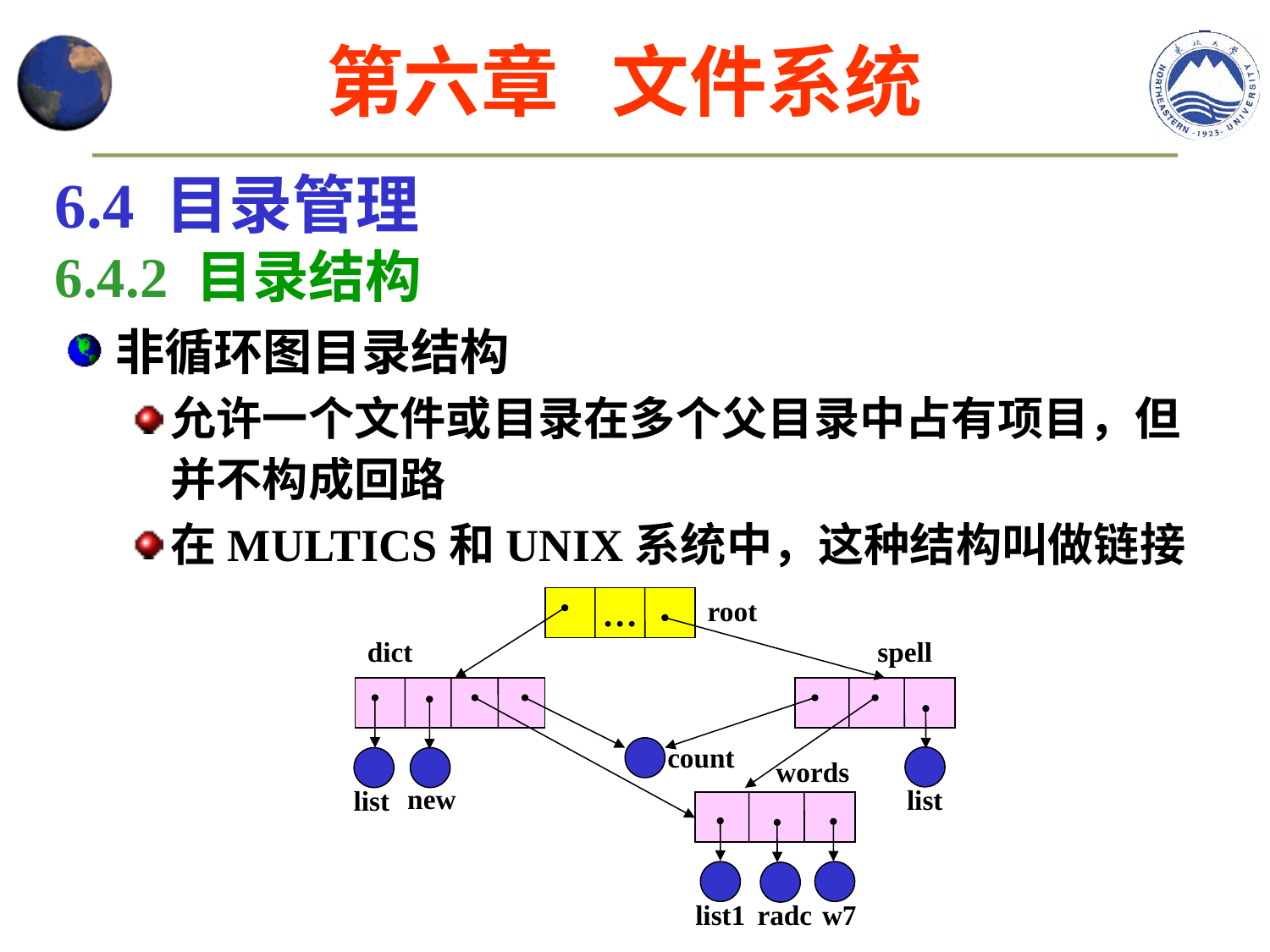

第六章   文件系统
6.4 目录管理
6.4.2 目录结构
非循环图目录结构
允许一个文件或目录在多个父目录中占有项目，但并不构成回路
在MULTICS和UNIX系统中，这种结构叫做链接
root
…

dict
spell

count

words
new
list
list

radc
w7
list1